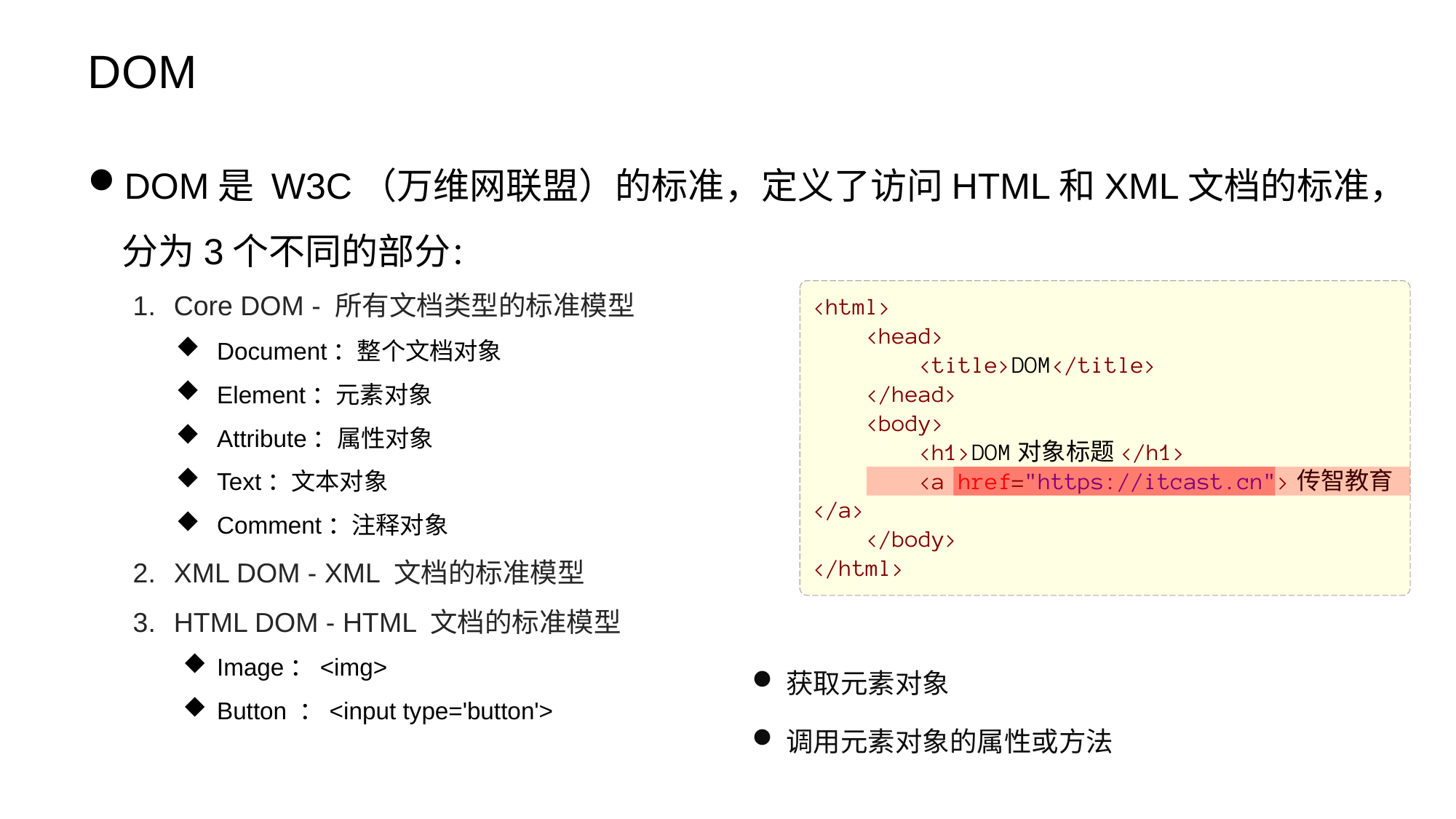

# DOM
DOM是 W3C（万维网联盟）的标准，定义了访问HTML和XML文档的标准，分为3个不同的部分：
Core DOM - 所有文档类型的标准模型
Document：整个文档对象
Element：元素对象
Attribute：属性对象
Text：文本对象
Comment：注释对象
XML DOM - XML 文档的标准模型
HTML DOM - HTML 文档的标准模型
Image：<img>
Button ：<input type='button'>

<html>
    <head>
        <title>DOM</title>
    </head>
    <body>
        <h1>DOM对象标题</h1>
        <a href="https://itcast.cn">传智教育</a>
    </body>
</html>

获取元素对象
调用元素对象的属性或方法